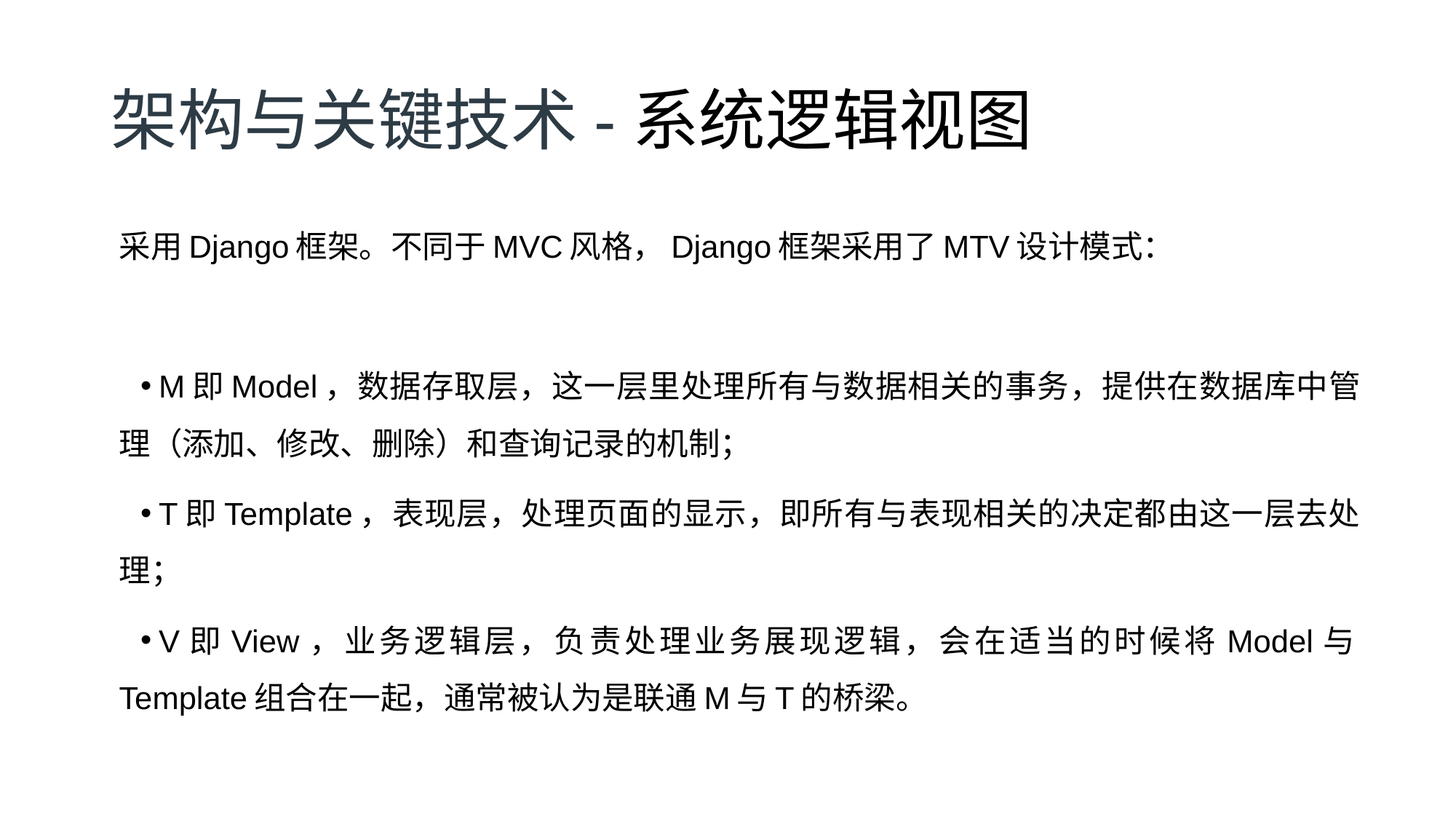

# 架构与关键技术-系统逻辑视图
采用Django框架。不同于MVC风格，Django框架采用了MTV设计模式：

M即Model，数据存取层，这一层里处理所有与数据相关的事务，提供在数据库中管理（添加、修改、删除）和查询记录的机制；
T即Template，表现层，处理页面的显示，即所有与表现相关的决定都由这一层去处理；
V即View，业务逻辑层，负责处理业务展现逻辑，会在适当的时候将Model与Template组合在一起，通常被认为是联通M与T的桥梁。